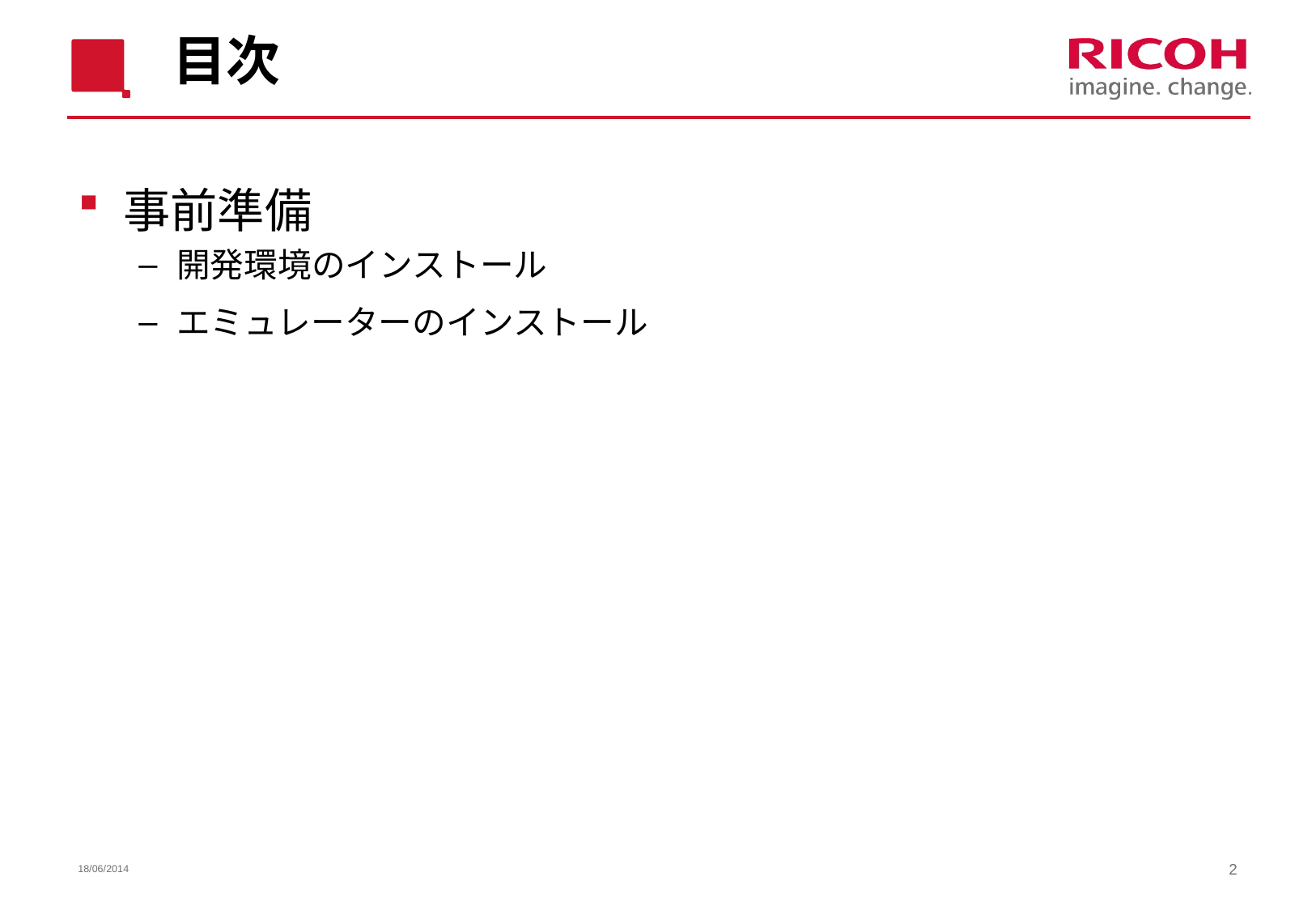

# 目次
事前準備
開発環境のインストール
エミュレーターのインストール
18/06/2014
2